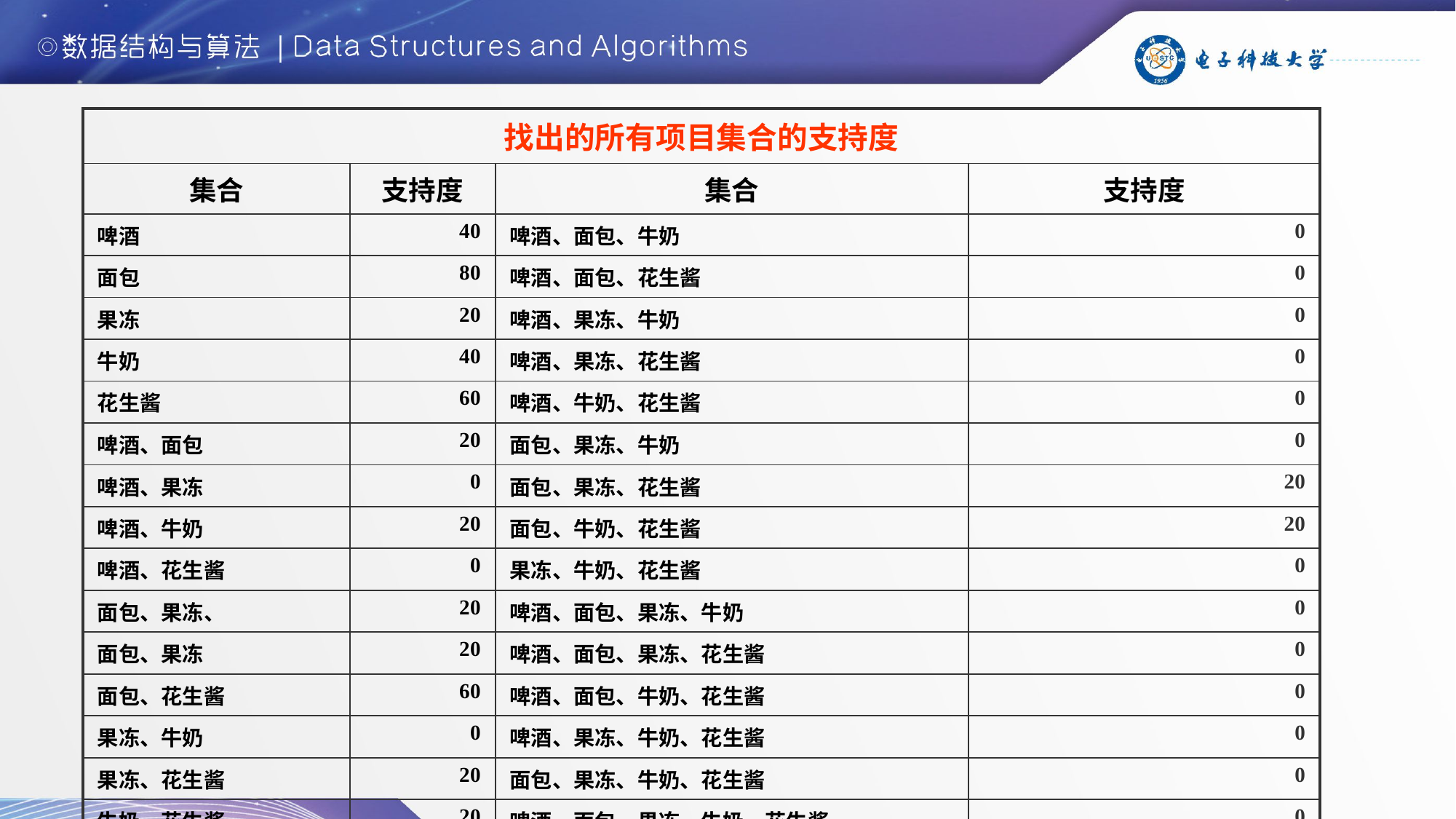

| 找出的所有项目集合的支持度 |  |  |  |
| --- | --- | --- | --- |
| 集合 | 支持度 | 集合 | 支持度 |
| 啤酒 | 40 | 啤酒、面包、牛奶 | 0 |
| 面包 | 80 | 啤酒、面包、花生酱 | 0 |
| 果冻 | 20 | 啤酒、果冻、牛奶 | 0 |
| 牛奶 | 40 | 啤酒、果冻、花生酱 | 0 |
| 花生酱 | 60 | 啤酒、牛奶、花生酱 | 0 |
| 啤酒、面包 | 20 | 面包、果冻、牛奶 | 0 |
| 啤酒、果冻 | 0 | 面包、果冻、花生酱 | 20 |
| 啤酒、牛奶 | 20 | 面包、牛奶、花生酱 | 20 |
| 啤酒、花生酱 | 0 | 果冻、牛奶、花生酱 | 0 |
| 面包、果冻、 | 20 | 啤酒、面包、果冻、牛奶 | 0 |
| 面包、果冻 | 20 | 啤酒、面包、果冻、花生酱 | 0 |
| 面包、花生酱 | 60 | 啤酒、面包、牛奶、花生酱 | 0 |
| 果冻、牛奶 | 0 | 啤酒、果冻、牛奶、花生酱 | 0 |
| 果冻、花生酱 | 20 | 面包、果冻、牛奶、花生酱 | 0 |
| 牛奶、花生酱 | 20 | 啤酒、面包、果冻、牛奶、花生酱 | 0 |
| 啤酒、面包、果冻 | 0 |  |  |